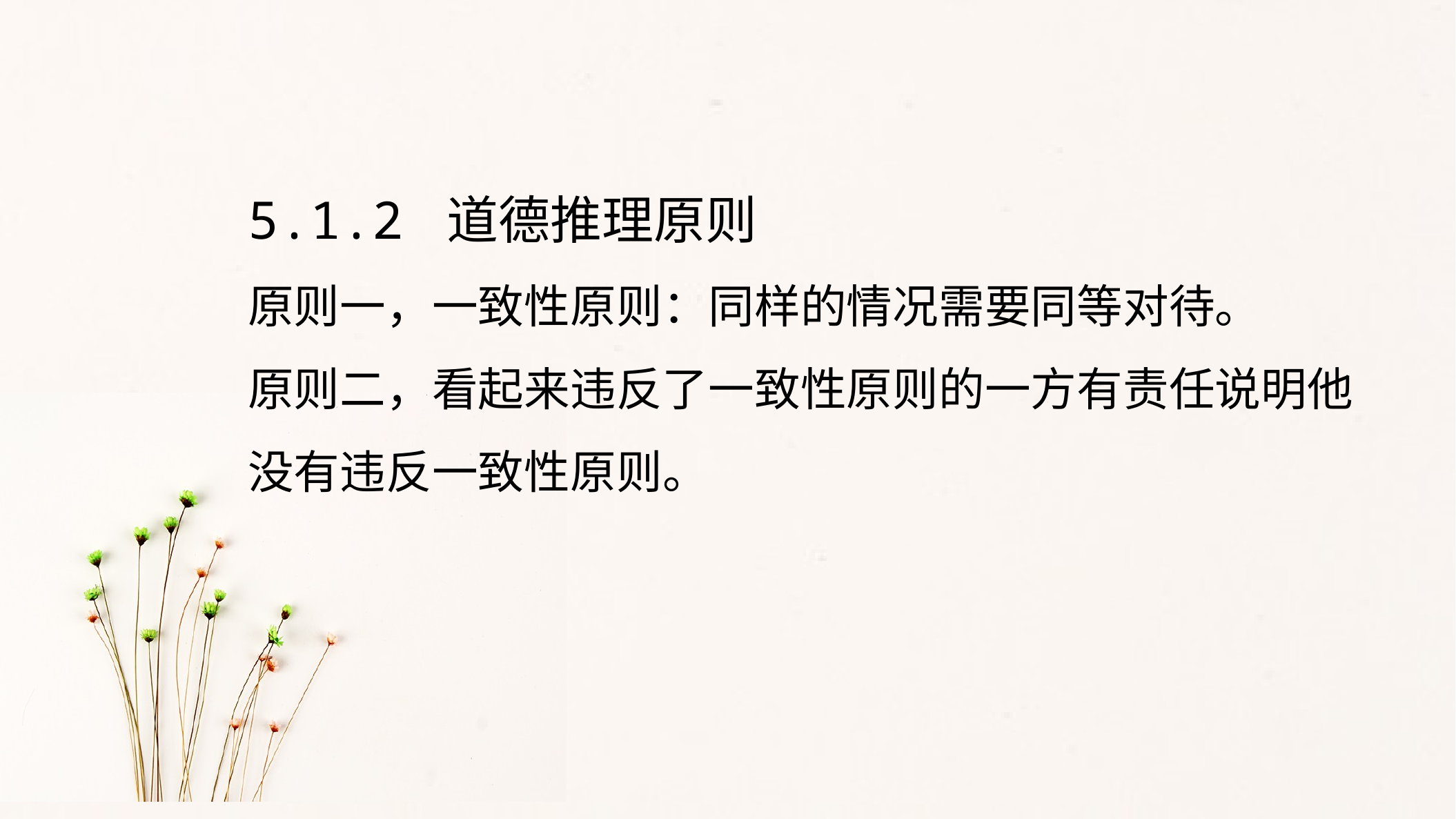

5.1.2 道德推理原则
原则一，一致性原则：同样的情况需要同等对待。
原则二，看起来违反了一致性原则的一方有责任说明他没有违反一致性原则。